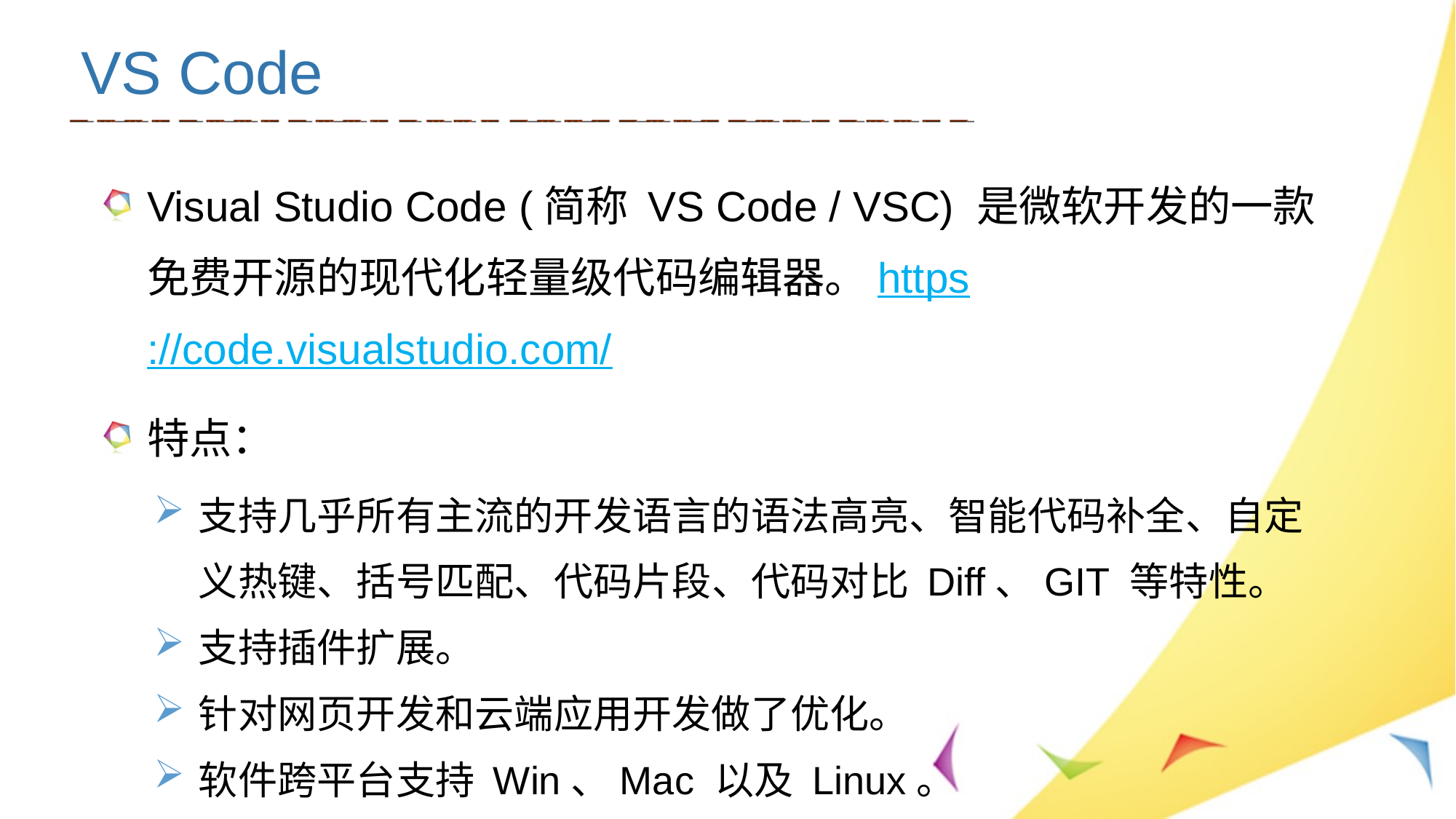

VS Code
Visual Studio Code (简称 VS Code / VSC) 是微软开发的一款免费开源的现代化轻量级代码编辑器。https://code.visualstudio.com/
特点：
支持几乎所有主流的开发语言的语法高亮、智能代码补全、自定义热键、括号匹配、代码片段、代码对比 Diff、GIT 等特性。
支持插件扩展。
针对网页开发和云端应用开发做了优化。
软件跨平台支持 Win、Mac 以及 Linux。